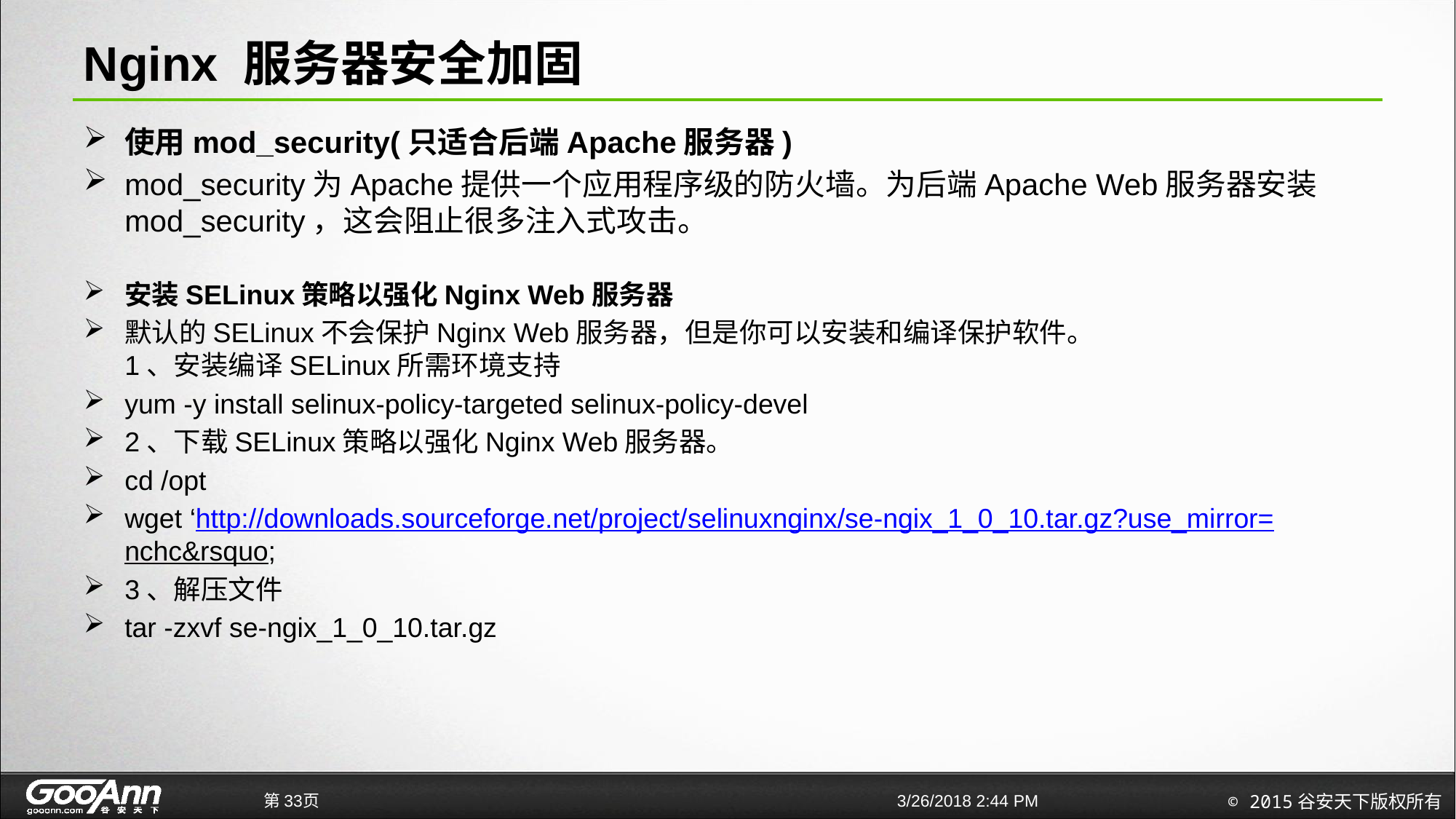

# Nginx 服务器安全加固
使用mod_security(只适合后端Apache服务器)
mod_security为Apache提供一个应用程序级的防火墙。为后端Apache Web服务器安装mod_security，这会阻止很多注入式攻击。

安装SELinux策略以强化Nginx Web服务器
默认的SELinux不会保护Nginx Web服务器，但是你可以安装和编译保护软件。
1、安装编译SELinux所需环境支持
yum -y install selinux-policy-targeted selinux-policy-devel
2、下载SELinux策略以强化Nginx Web服务器。
cd /opt
wget ‘http://downloads.sourceforge.net/project/selinuxnginx/se-ngix_1_0_10.tar.gz?use_mirror=nchc&rsquo;
3、解压文件
tar -zxvf se-ngix_1_0_10.tar.gz